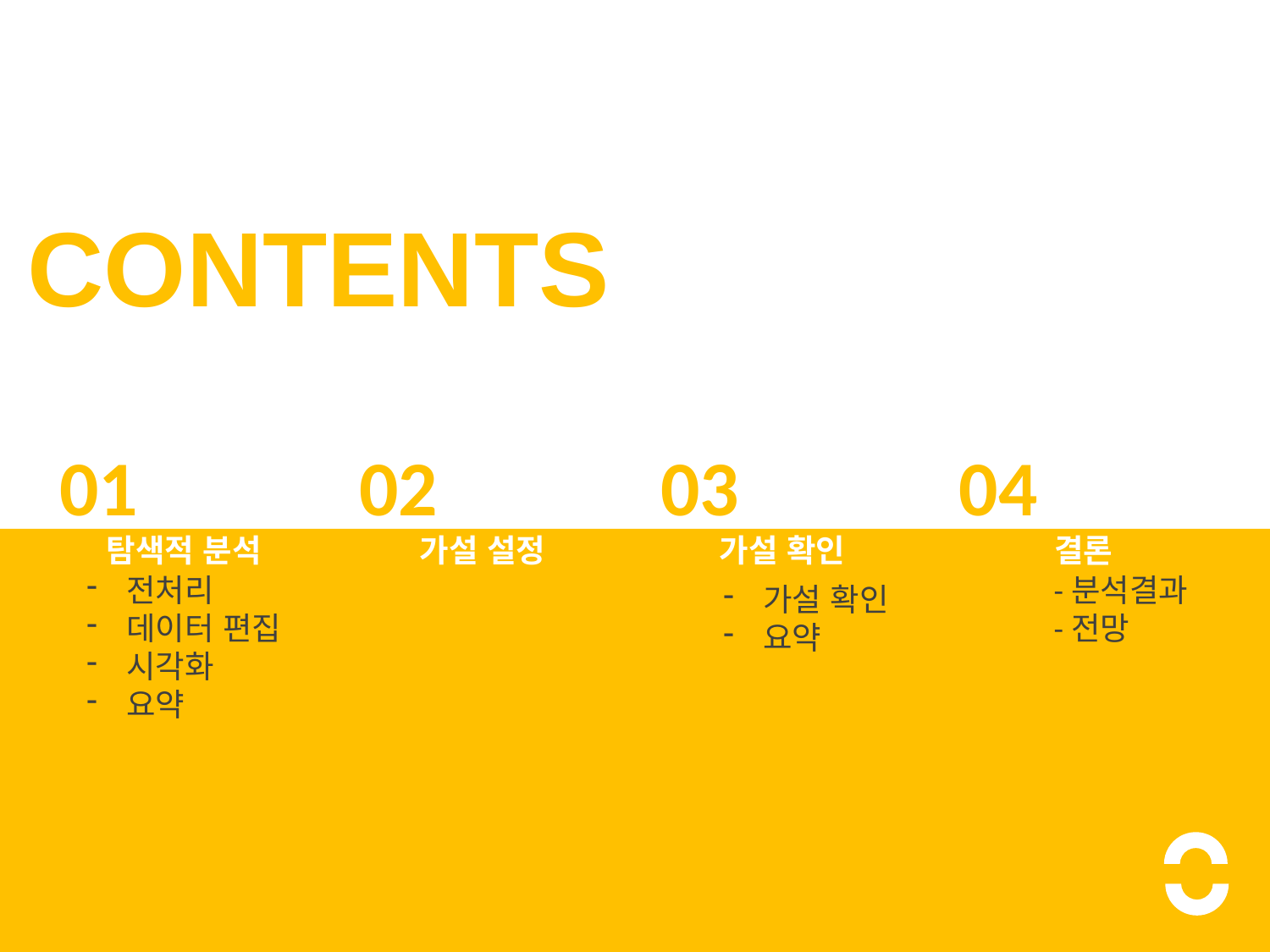

CONTENTS
01
02
04
03
탐색적 분석
가설 설정
가설 확인
결론

전처리
데이터 편집
시각화
요약
-분석결과
-전망
가설 확인
요약